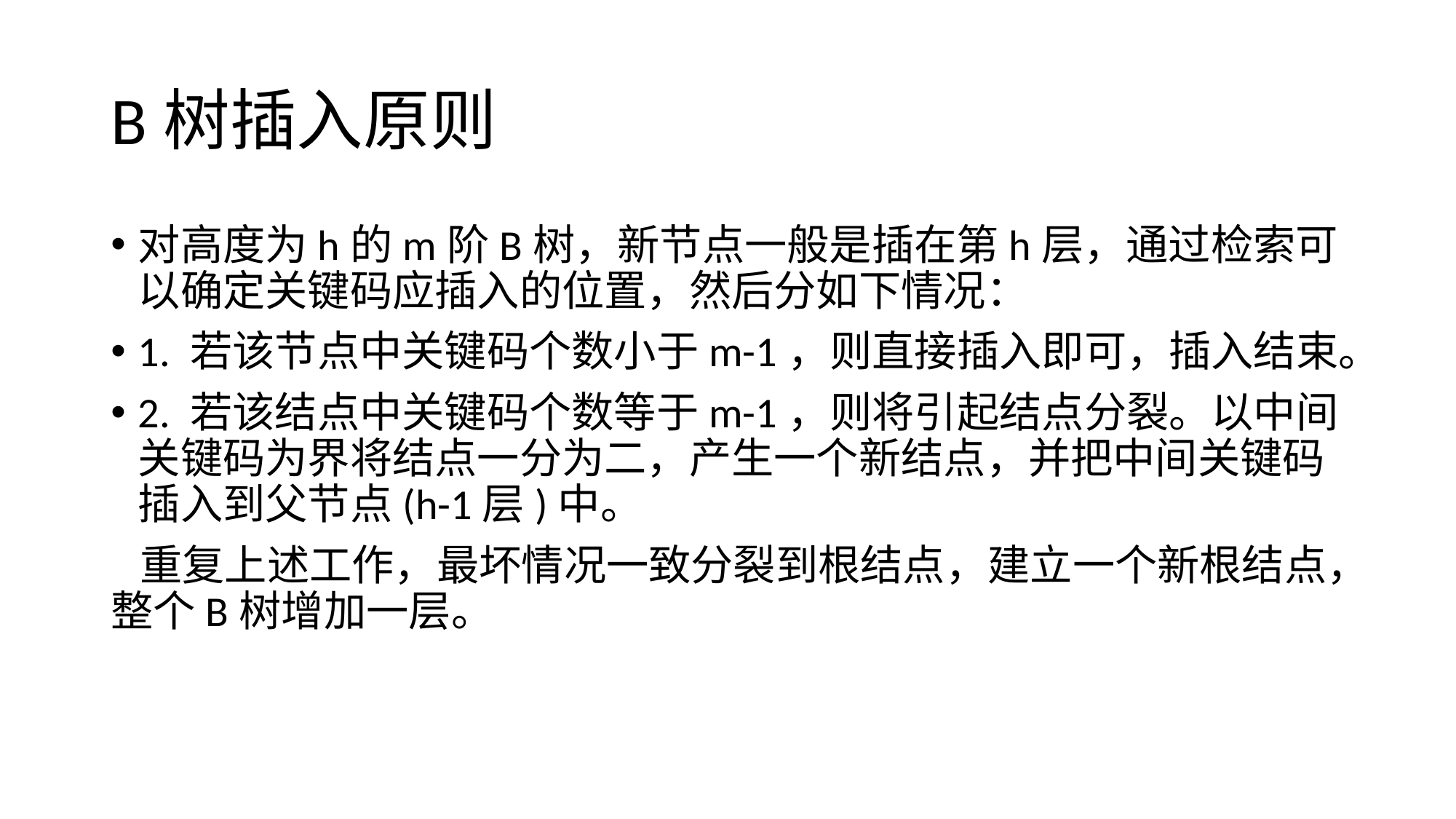

# B树插入原则
对高度为h的m阶B树，新节点一般是插在第h层，通过检索可以确定关键码应插入的位置，然后分如下情况：
1. 若该节点中关键码个数小于m-1，则直接插入即可，插入结束。
2. 若该结点中关键码个数等于m-1，则将引起结点分裂。以中间关键码为界将结点一分为二，产生一个新结点，并把中间关键码插入到父节点(h-1层)中。
  重复上述工作，最坏情况一致分裂到根结点，建立一个新根结点，整个B树增加一层。